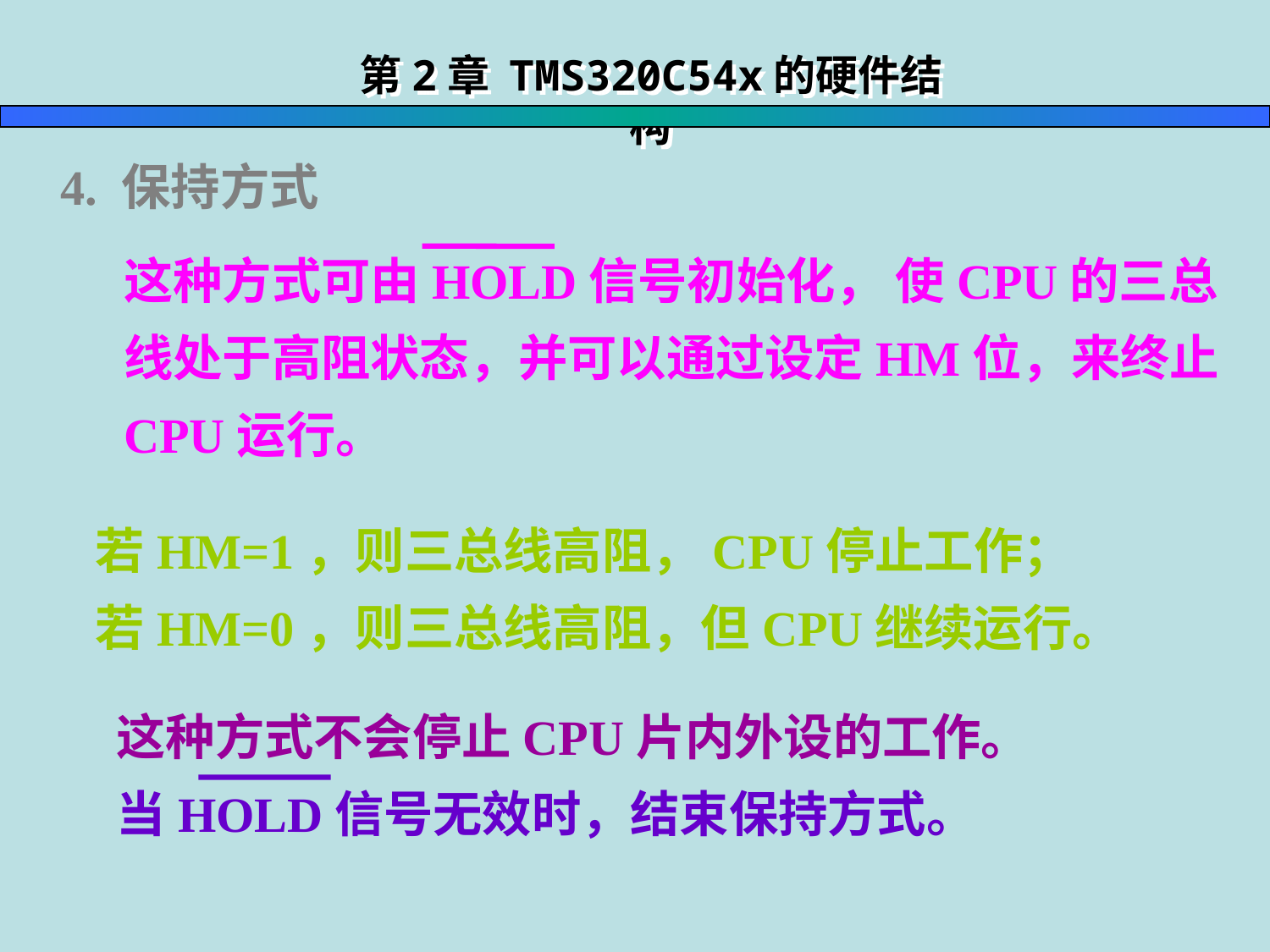

第2章 TMS320C54x的硬件结构

4. 保持方式
这种方式可由HOLD信号初始化， 使CPU的三总线处于高阻状态，并可以通过设定HM位，来终止CPU运行。

   若HM=1，则三总线高阻，CPU停止工作；
   若HM=0，则三总线高阻，但CPU继续运行。
   这种方式不会停止CPU片内外设的工作。
   当HOLD信号无效时，结束保持方式。

196